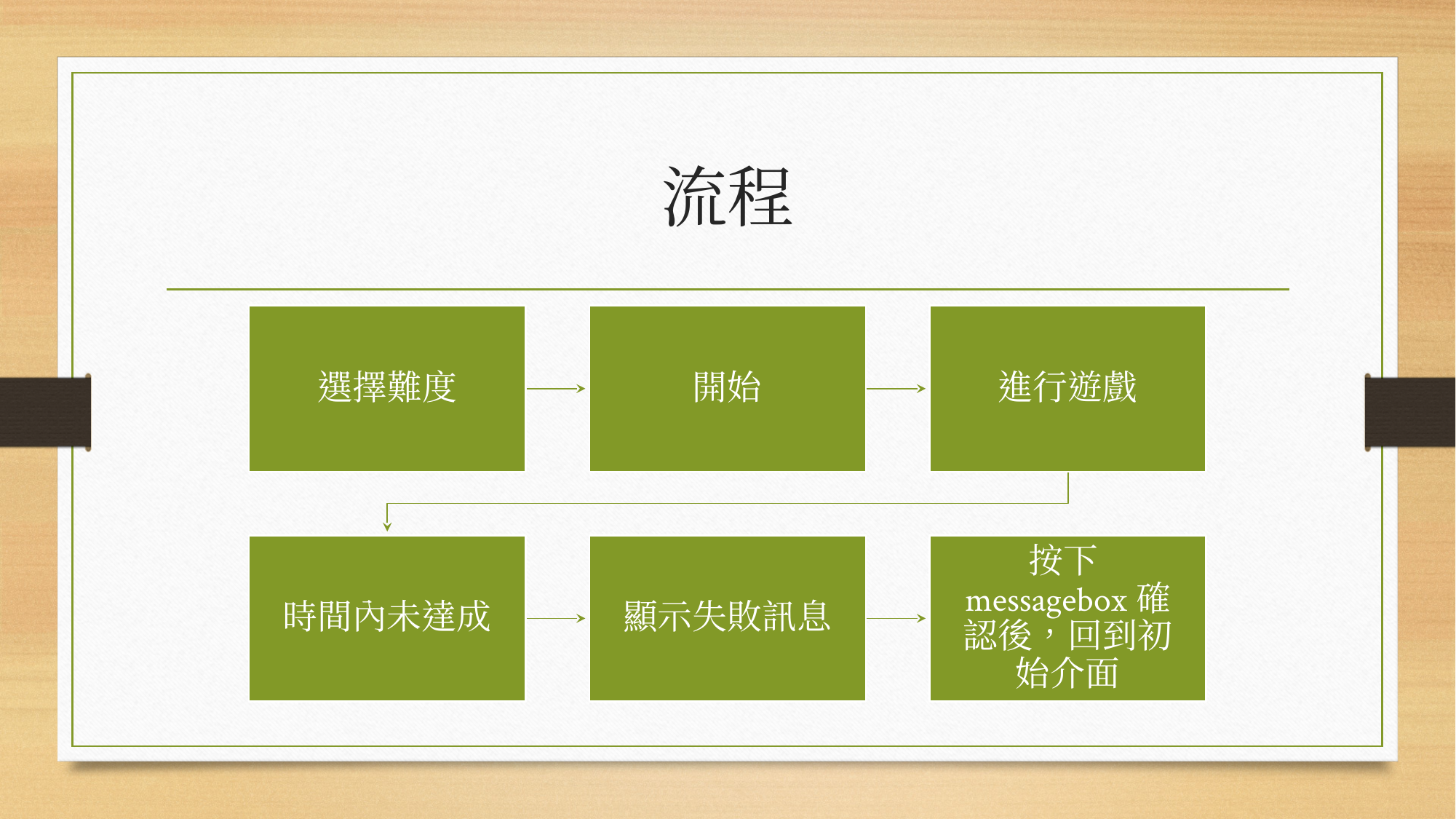

# 流程

選擇難度

開始

進行遊戲

時間內未達成

顯示失敗訊息

按下messagebox確認後，回到初始介面